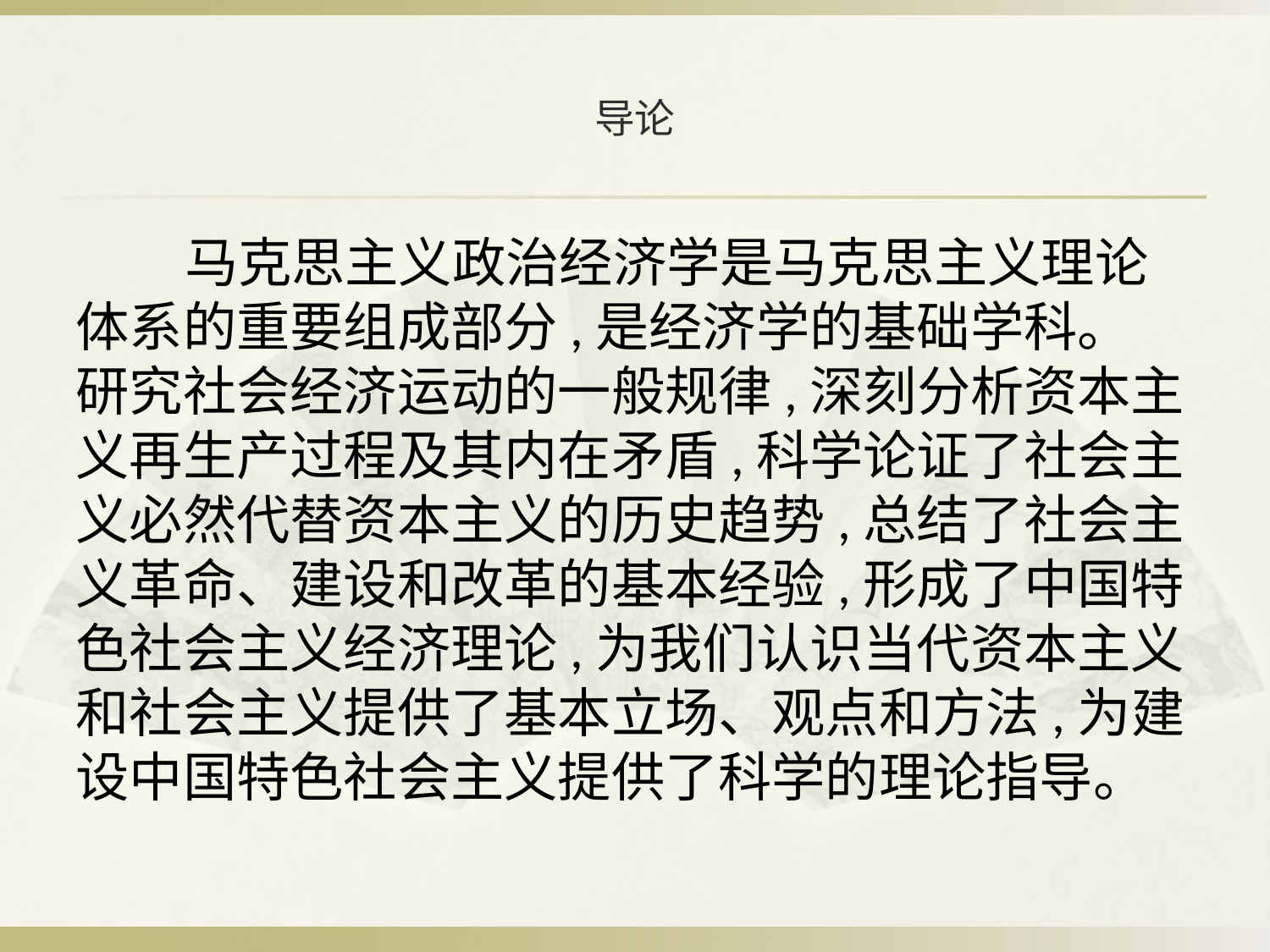

# 导论
        马克思主义政治经济学是马克思主义理论体系的重要组成部分,是经济学的基础学科。 研究社会经济运动的一般规律,深刻分析资本主义再生产过程及其内在矛盾,科学论证了社会主义必然代替资本主义的历史趋势,总结了社会主义革命、建设和改革的基本经验,形成了中国特色社会主义经济理论,为我们认识当代资本主义和社会主义提供了基本立场、观点和方法,为建设中国特色社会主义提供了科学的理论指导。